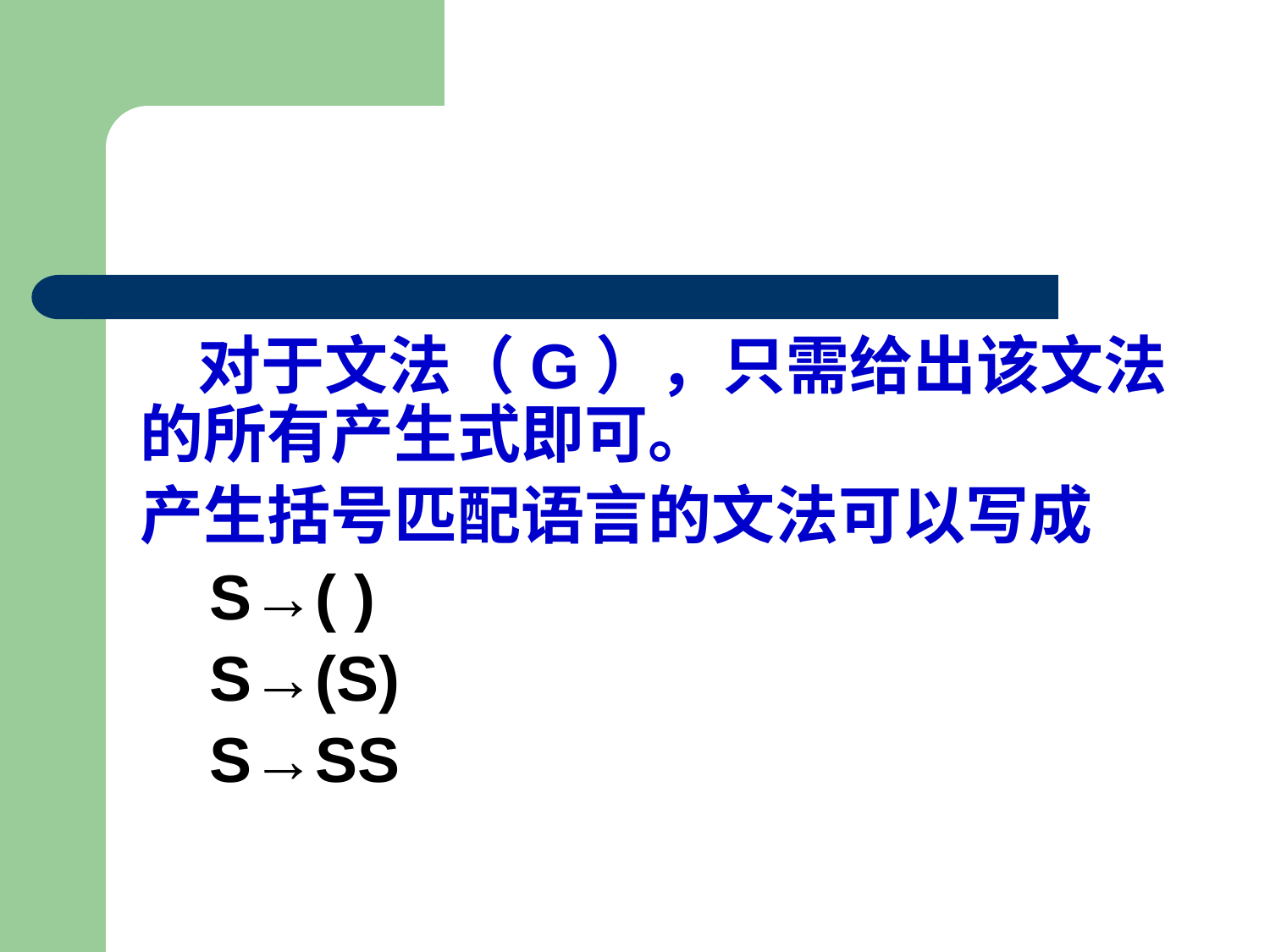

#
   对于文法（G），只需给出该文法的所有产生式即可。
产生括号匹配语言的文法可以写成
    S→( )
    S→(S)
    S→SS